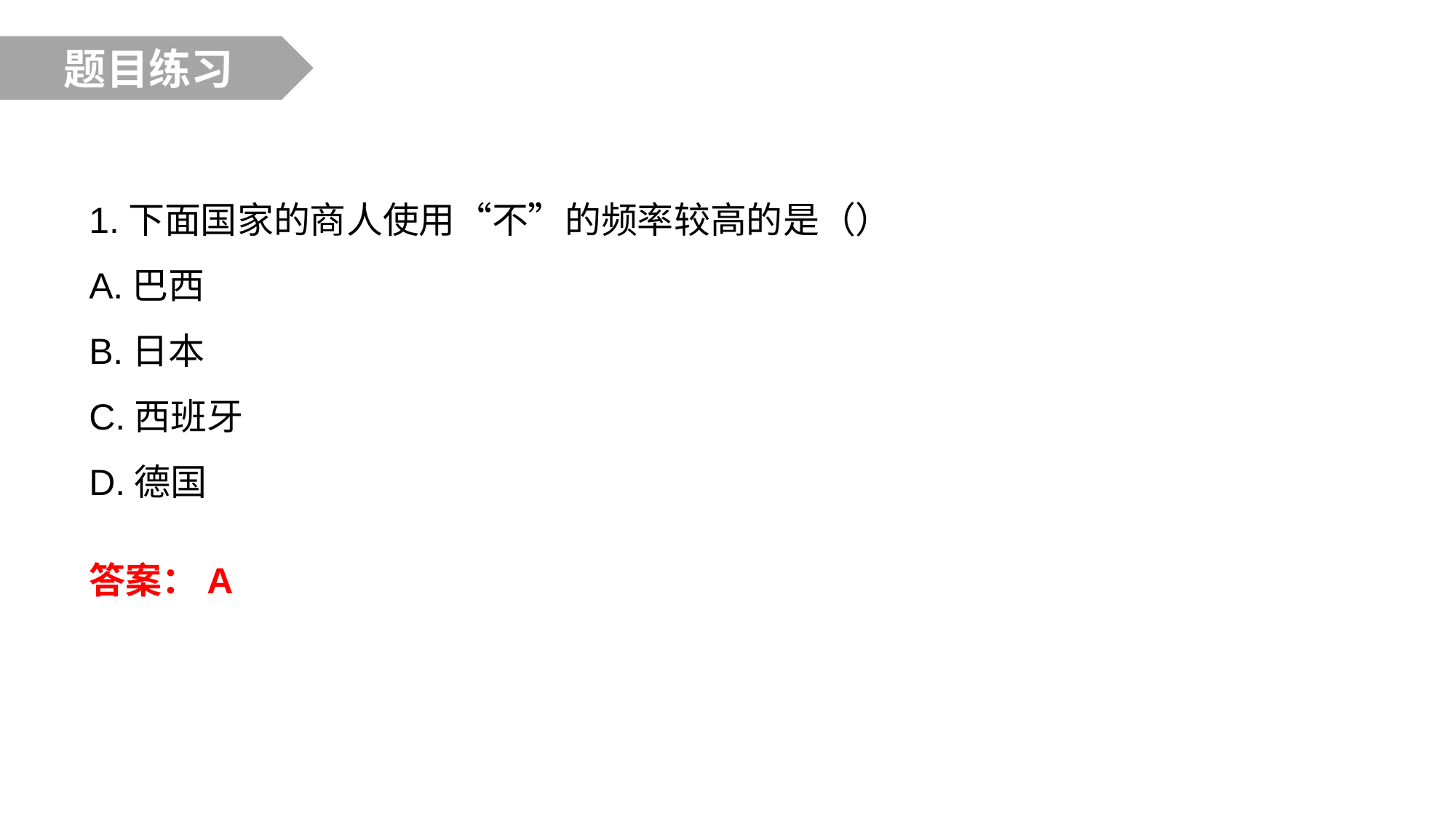

题目练习
1.下面国家的商人使用“不”的频率较高的是（）
A.巴西
B.日本
C.西班牙
D.德国
答案：A